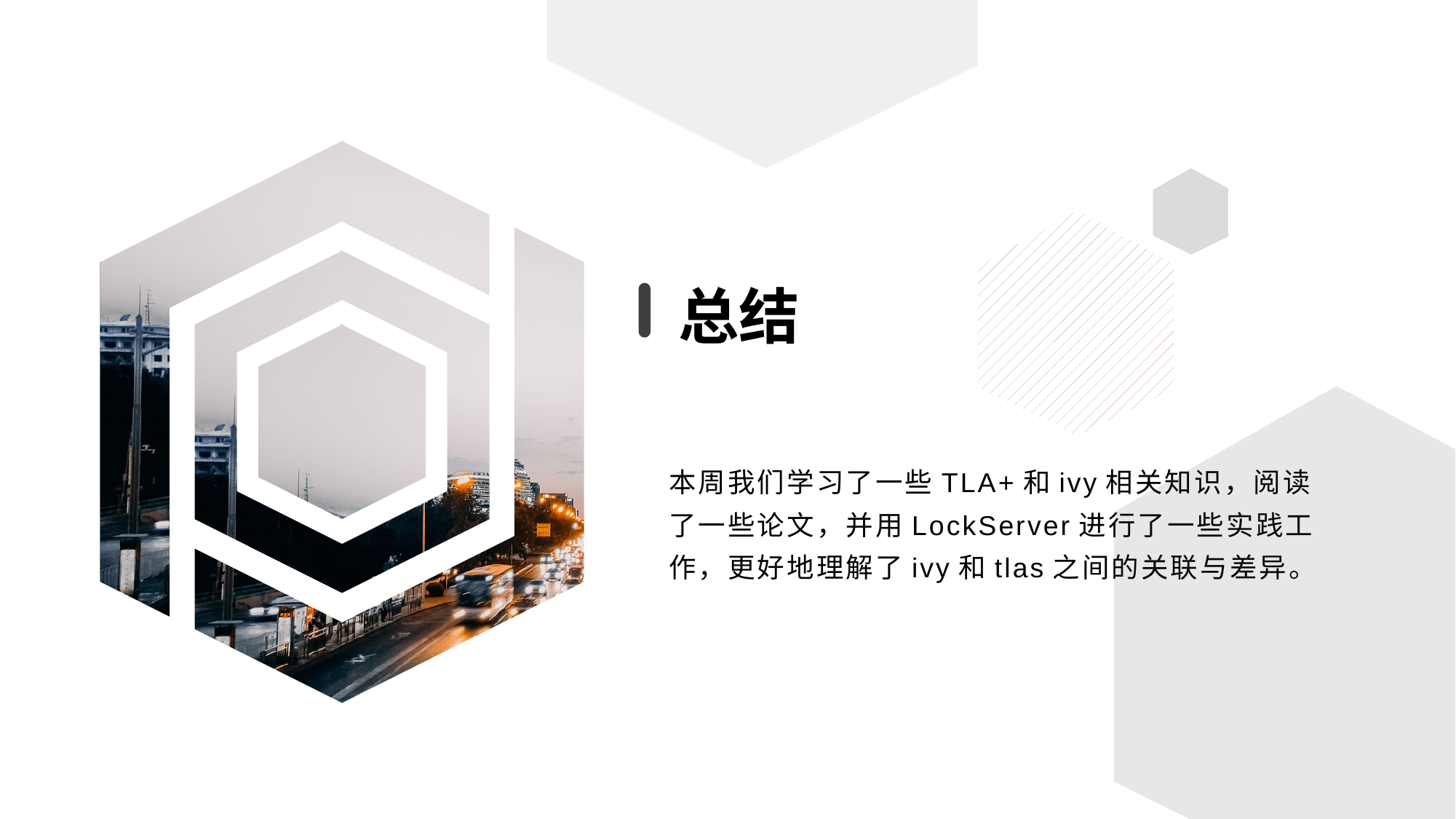

总结

本周我们学习了一些TLA+和ivy相关知识，阅读了一些论文，并用LockServer进行了一些实践工作，更好地理解了ivy和tlas之间的关联与差异。